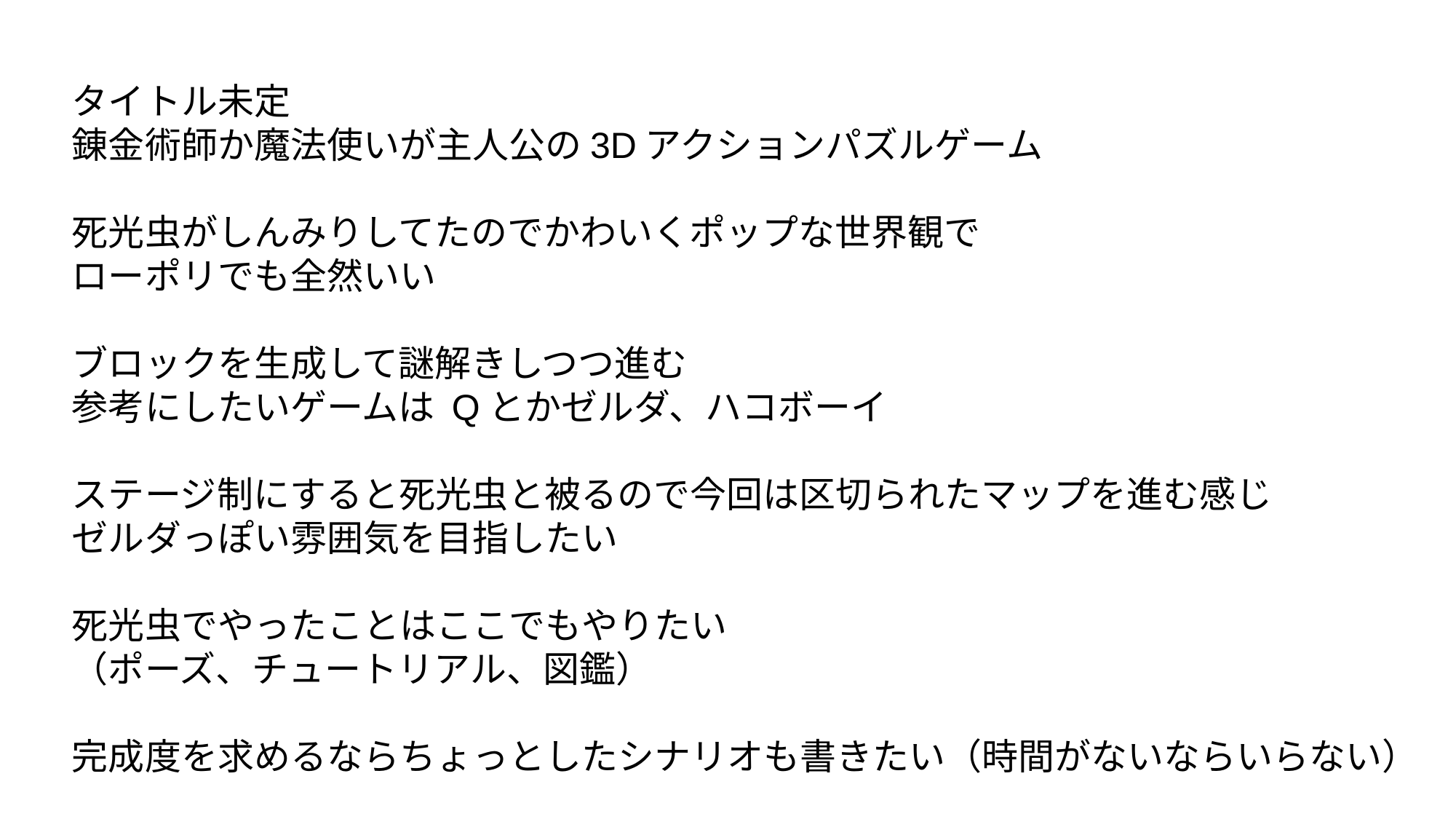

タイトル未定
錬金術師か魔法使いが主人公の3Dアクションパズルゲーム

死光虫がしんみりしてたのでかわいくポップな世界観で
ローポリでも全然いい

ブロックを生成して謎解きしつつ進む
参考にしたいゲームは Qとかゼルダ、ハコボーイ

ステージ制にすると死光虫と被るので今回は区切られたマップを進む感じ
ゼルダっぽい雰囲気を目指したい

死光虫でやったことはここでもやりたい
（ポーズ、チュートリアル、図鑑）

完成度を求めるならちょっとしたシナリオも書きたい（時間がないならいらない）